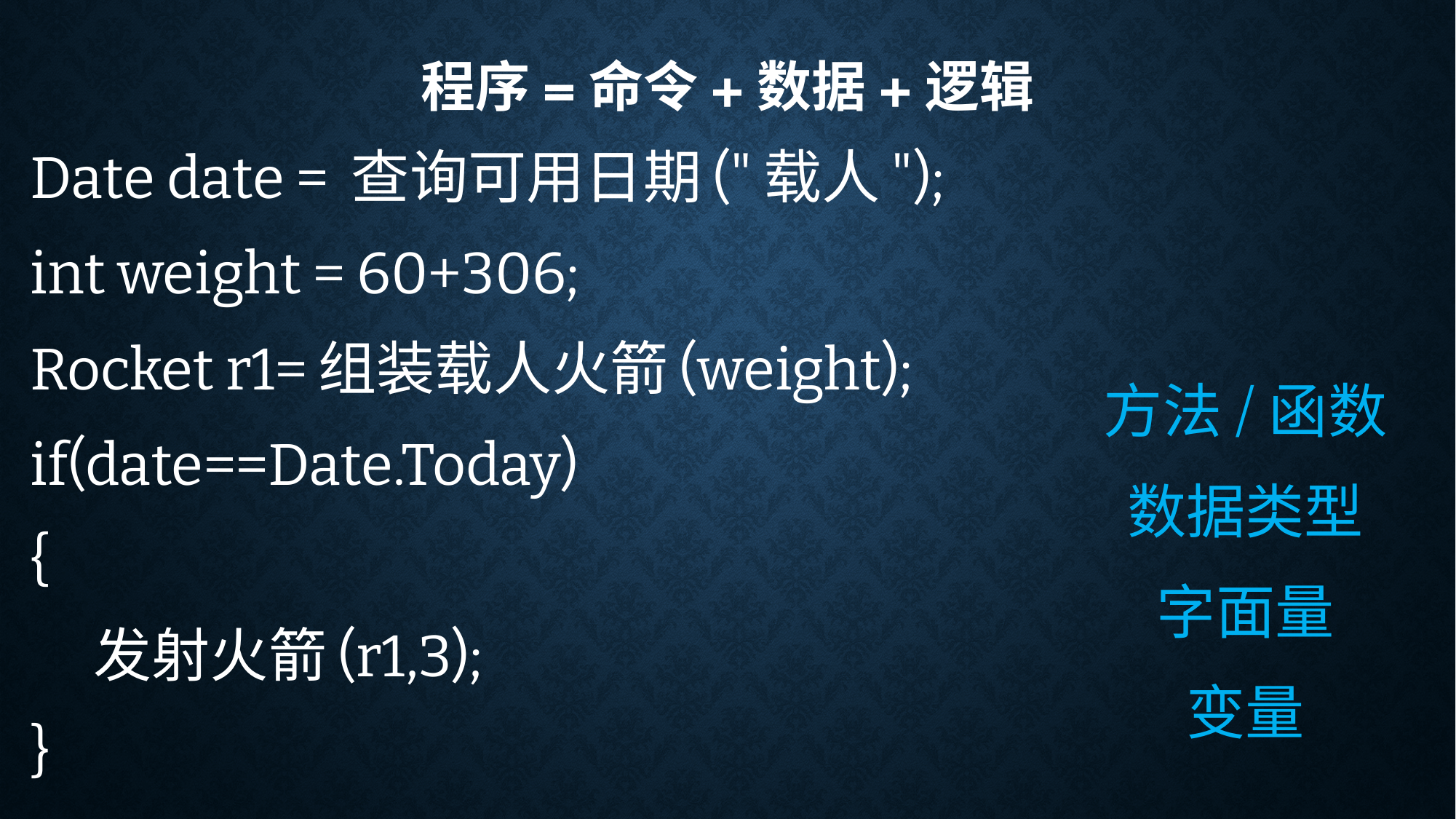

# 程序=命令+数据+逻辑
Date date = 查询可用日期("载人");
int weight = 60+306;
Rocket r1=组装载人火箭(weight);
if(date==Date.Today)
{
    发射火箭(r1,3);
}

方法/函数
数据类型
字面量
变量